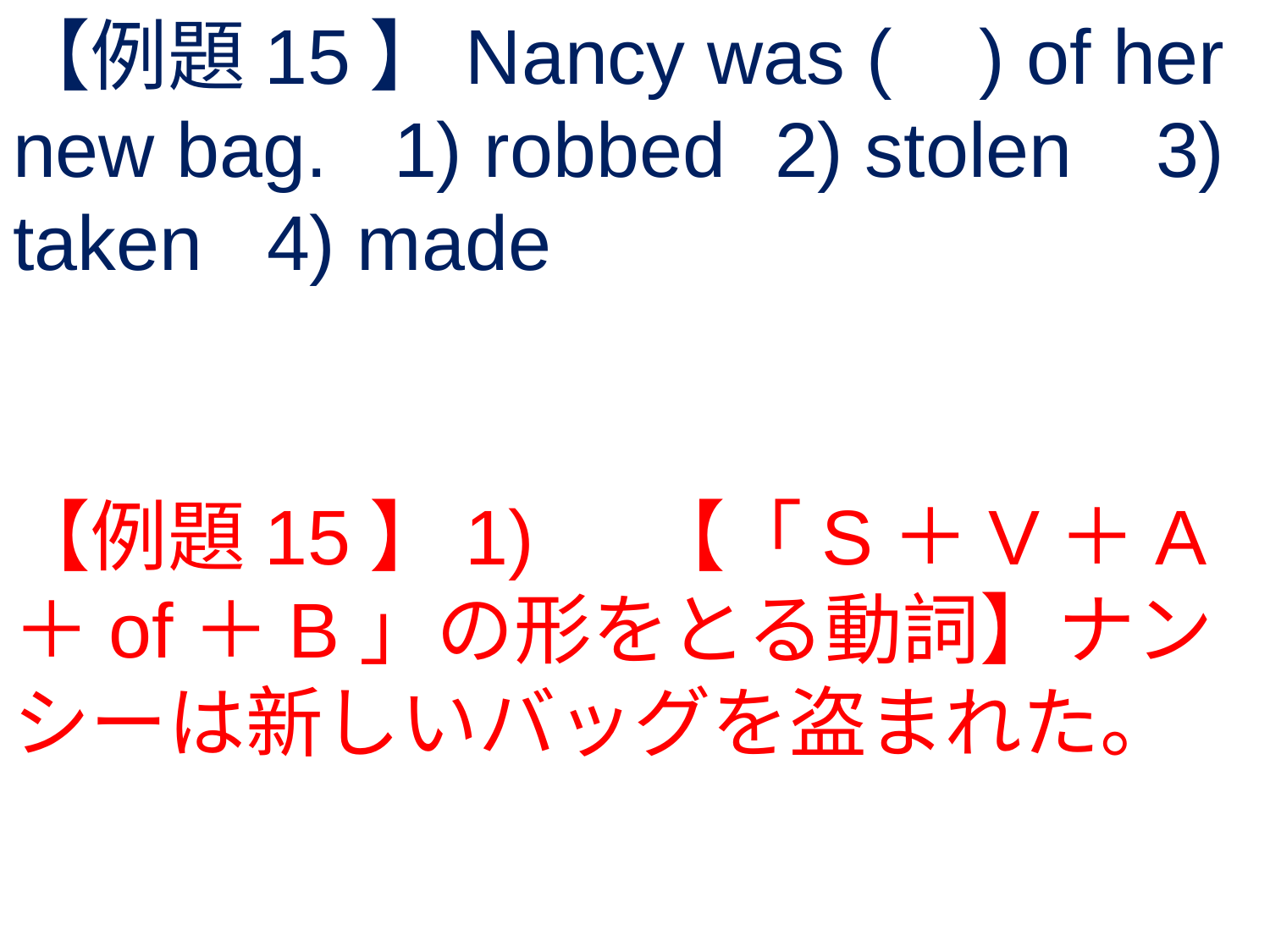

# 【例題15】Nancy was (    ) of her new bag.	1) robbed	2) stolen	3) taken	4) made
【例題15】1) 	【「S＋V＋A＋of＋B」の形をとる動詞】ナンシーは新しいバッグを盗まれた。